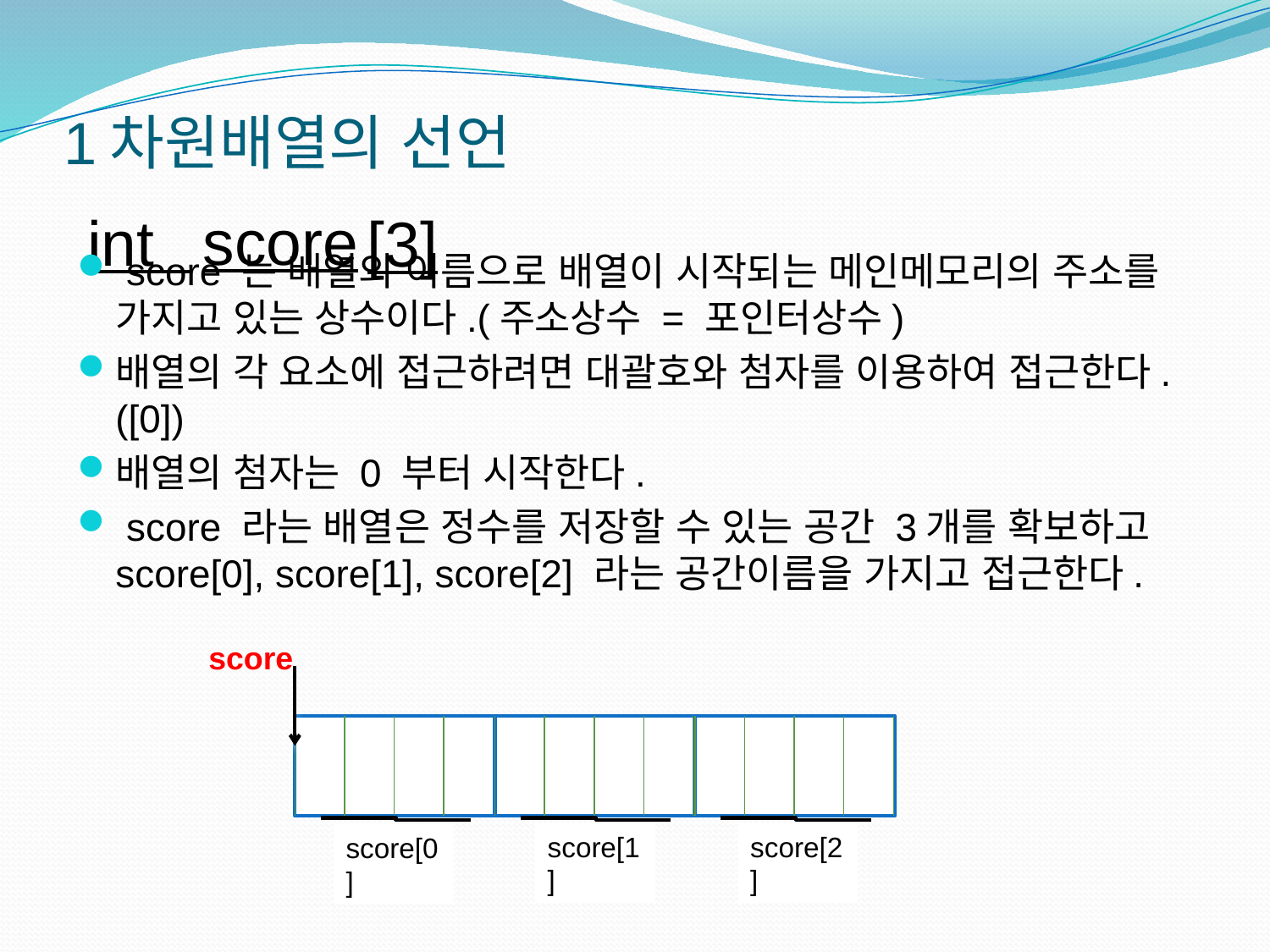

1차원배열의 선언

 score 는 배열의 이름으로 배열이 시작되는 메인메모리의 주소를 가지고 있는 상수이다.(주소상수 = 포인터상수)
배열의 각 요소에 접근하려면 대괄호와 첨자를 이용하여 접근한다.([0])
배열의 첨자는 0 부터 시작한다.
 score 라는 배열은 정수를 저장할 수 있는 공간 3개를 확보하고 score[0], score[1], score[2] 라는 공간이름을 가지고 접근한다.

score
int
[3]
score
score[1]
score[2]
score[0]